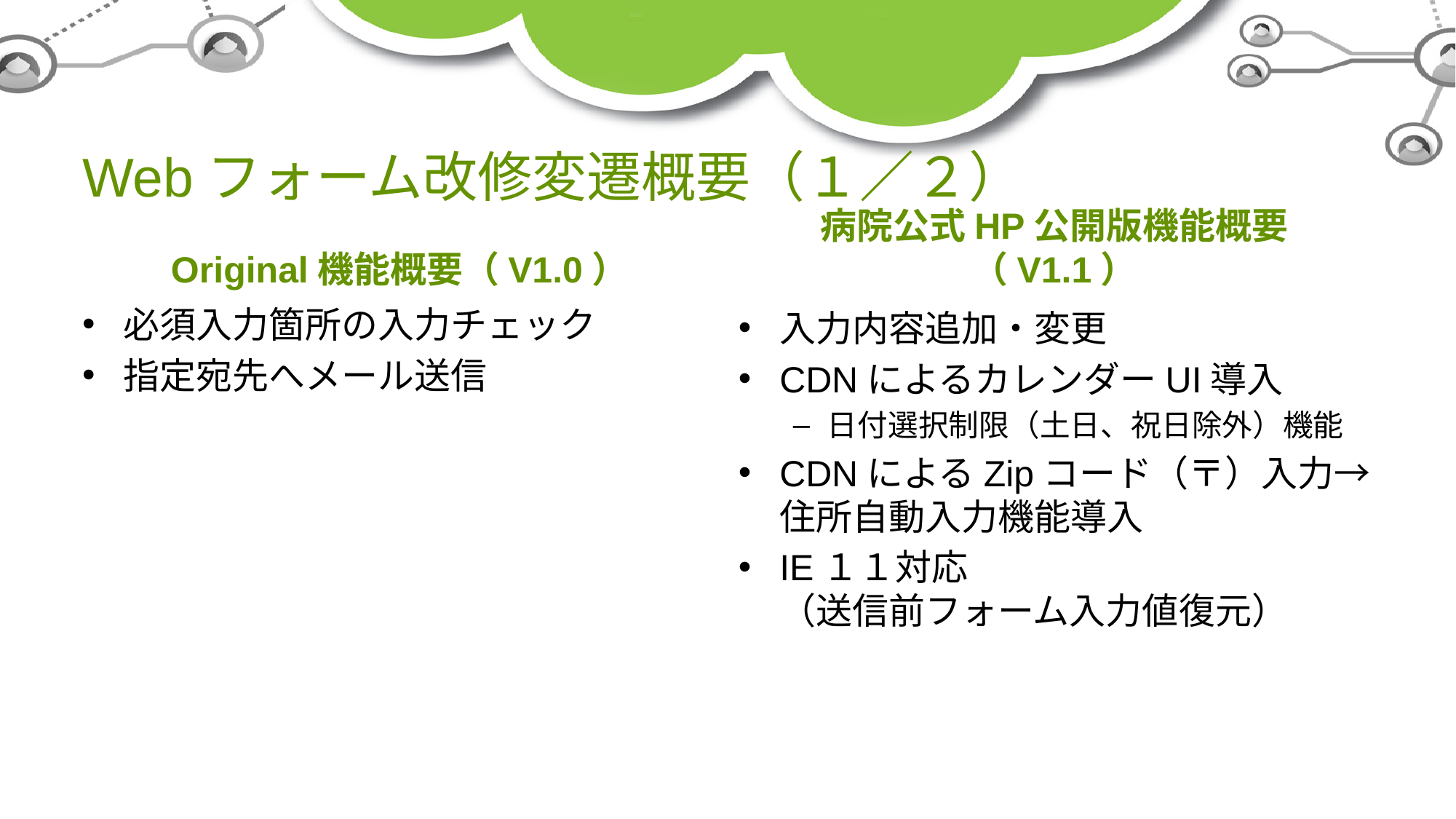

# Webフォーム改修変遷概要（１／２）
Original機能概要（V1.0）
病院公式HP公開版機能概要（V1.1）
必須入力箇所の入力チェック
指定宛先へメール送信
入力内容追加・変更
CDNによるカレンダーUI導入
日付選択制限（土日、祝日除外）機能
CDNによるZipコード（〒）入力→住所自動入力機能導入
IE１１対応
（送信前フォーム入力値復元）